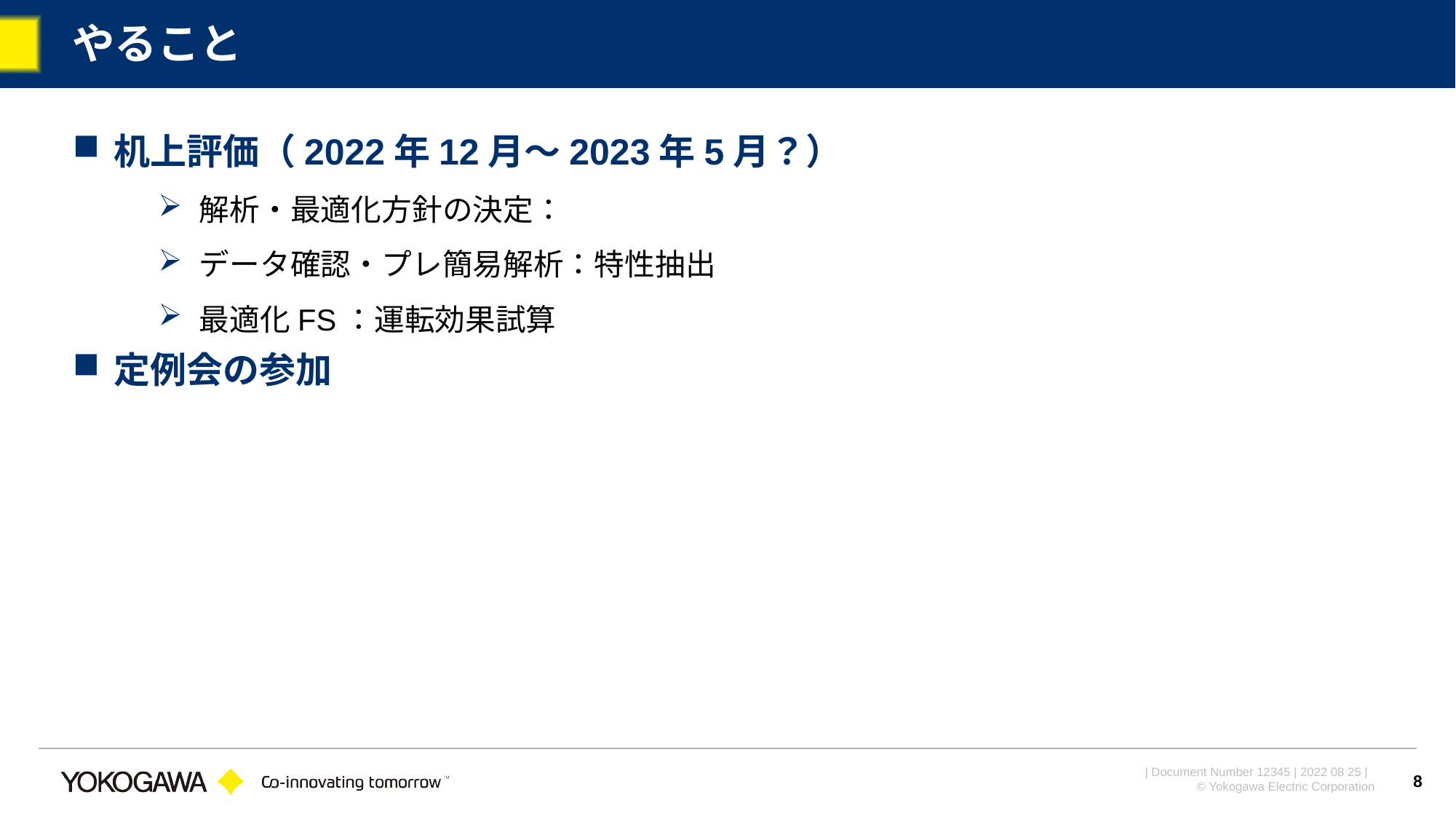

# やること
机上評価（2022年12月～2023年5月？）
解析・最適化方針の決定：
データ確認・プレ簡易解析：特性抽出
最適化FS：運転効果試算
定例会の参加
8